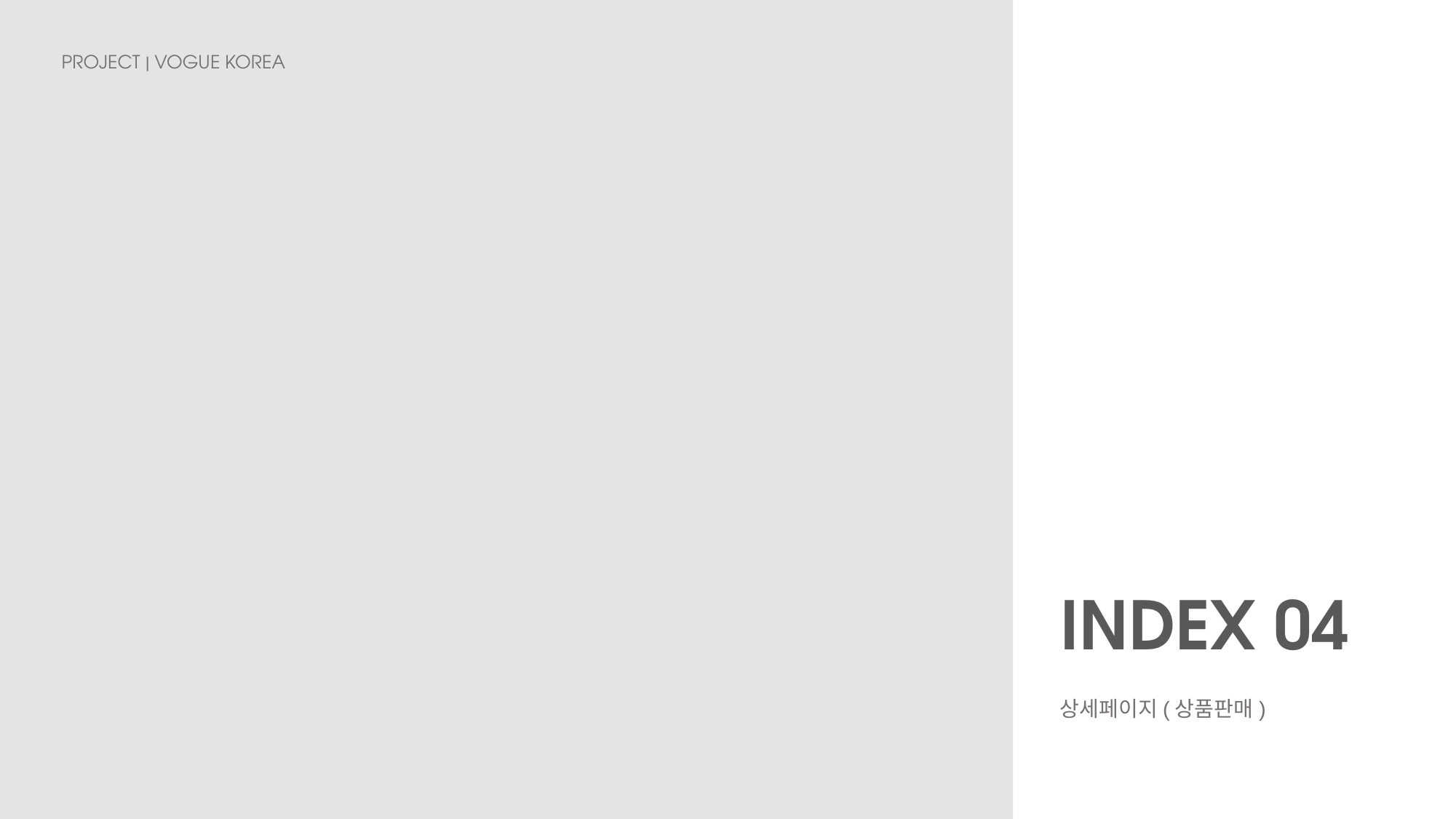

PROJECT | VOGUE KOREA
INDEX 04
상세페이지(상품판매)